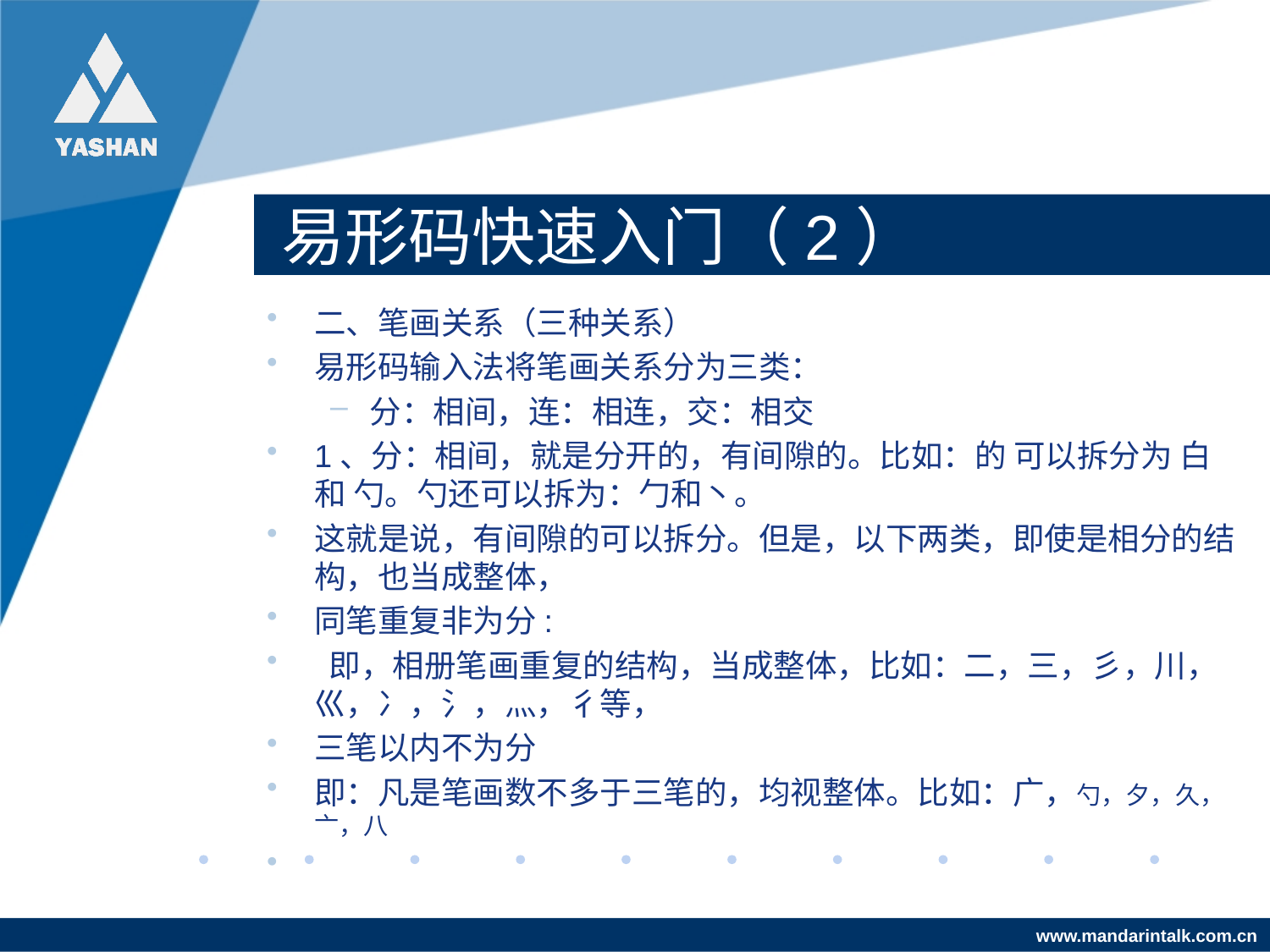

# 易形码快速入门（2）
二、笔画关系（三种关系）
易形码输入法将笔画关系分为三类：
分：相间，连：相连，交：相交
1、分：相间，就是分开的，有间隙的。比如：的 可以拆分为 白 和 勺。勺还可以拆为：勹和丶。
这就是说，有间隙的可以拆分。但是，以下两类，即使是相分的结构，也当成整体，
同笔重复非为分:
 即，相册笔画重复的结构，当成整体，比如：二，三，彡，川，巛，冫，氵，灬，彳等，
三笔以内不为分
即：凡是笔画数不多于三笔的，均视整体。比如：广，勺，夕，久，亠，八